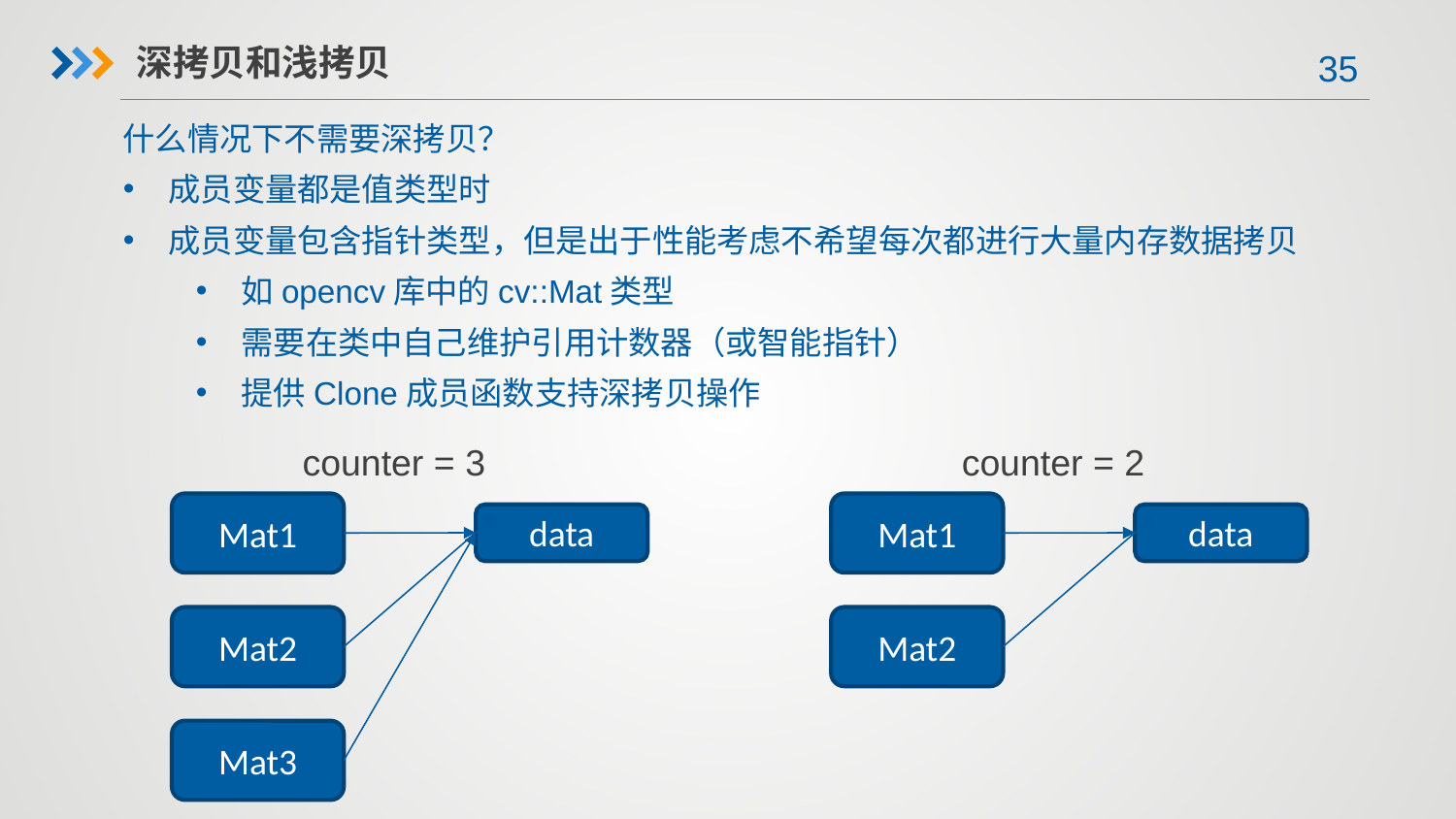

深拷贝和浅拷贝
什么情况下不需要深拷贝？
成员变量都是值类型时
成员变量包含指针类型，但是出于性能考虑不希望每次都进行大量内存数据拷贝
如opencv库中的cv::Mat类型
需要在类中自己维护引用计数器（或智能指针）
提供Clone成员函数支持深拷贝操作
counter = 3
counter = 2
Mat1
Mat1
data
data
Mat2
Mat2
Mat3